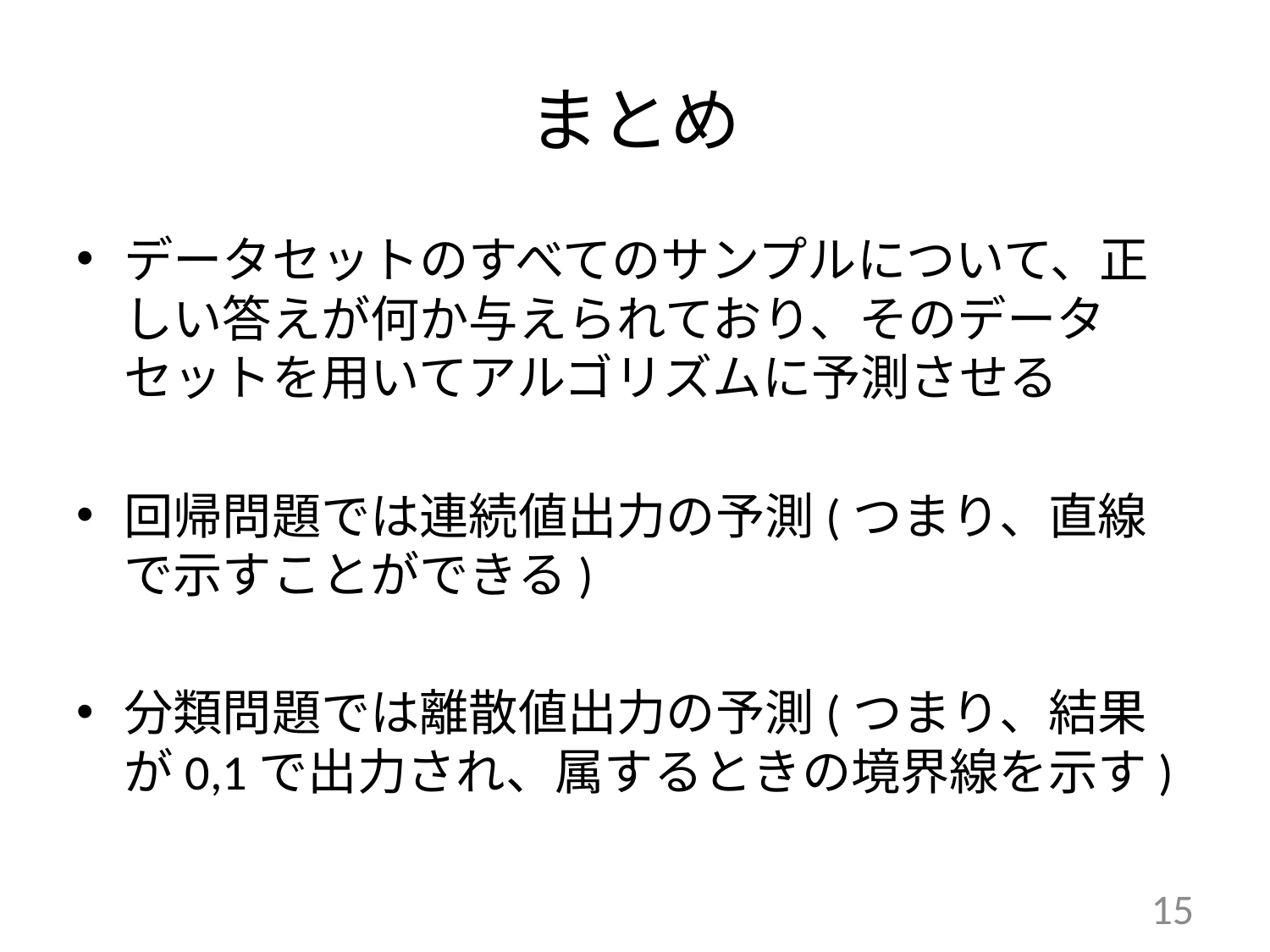

# まとめ
データセットのすべてのサンプルについて、正しい答えが何か与えられており、そのデータセットを用いてアルゴリズムに予測させる

回帰問題では連続値出力の予測(つまり、直線で示すことができる)

分類問題では離散値出力の予測(つまり、結果が0,1で出力され、属するときの境界線を示す)
15